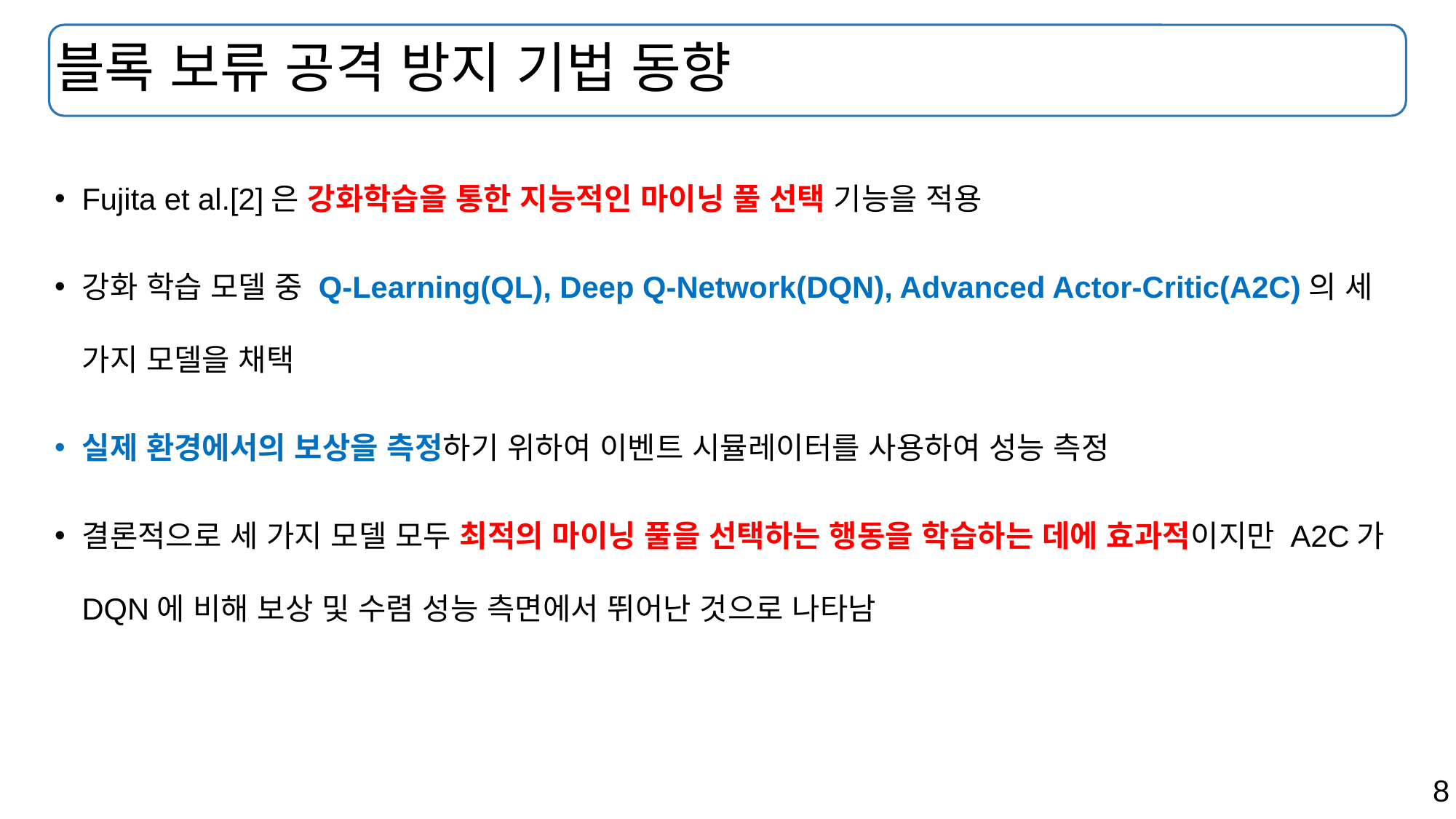

# 블록 보류 공격 방지 기법 동향
Fujita et al.[2]은 강화학습을 통한 지능적인 마이닝 풀 선택 기능을 적용
강화 학습 모델 중 Q-Learning(QL), Deep Q-Network(DQN), Advanced Actor-Critic(A2C)의 세 가지 모델을 채택
실제 환경에서의 보상을 측정하기 위하여 이벤트 시뮬레이터를 사용하여 성능 측정
결론적으로 세 가지 모델 모두 최적의 마이닝 풀을 선택하는 행동을 학습하는 데에 효과적이지만 A2C가 DQN에 비해 보상 및 수렴 성능 측면에서 뛰어난 것으로 나타남

8